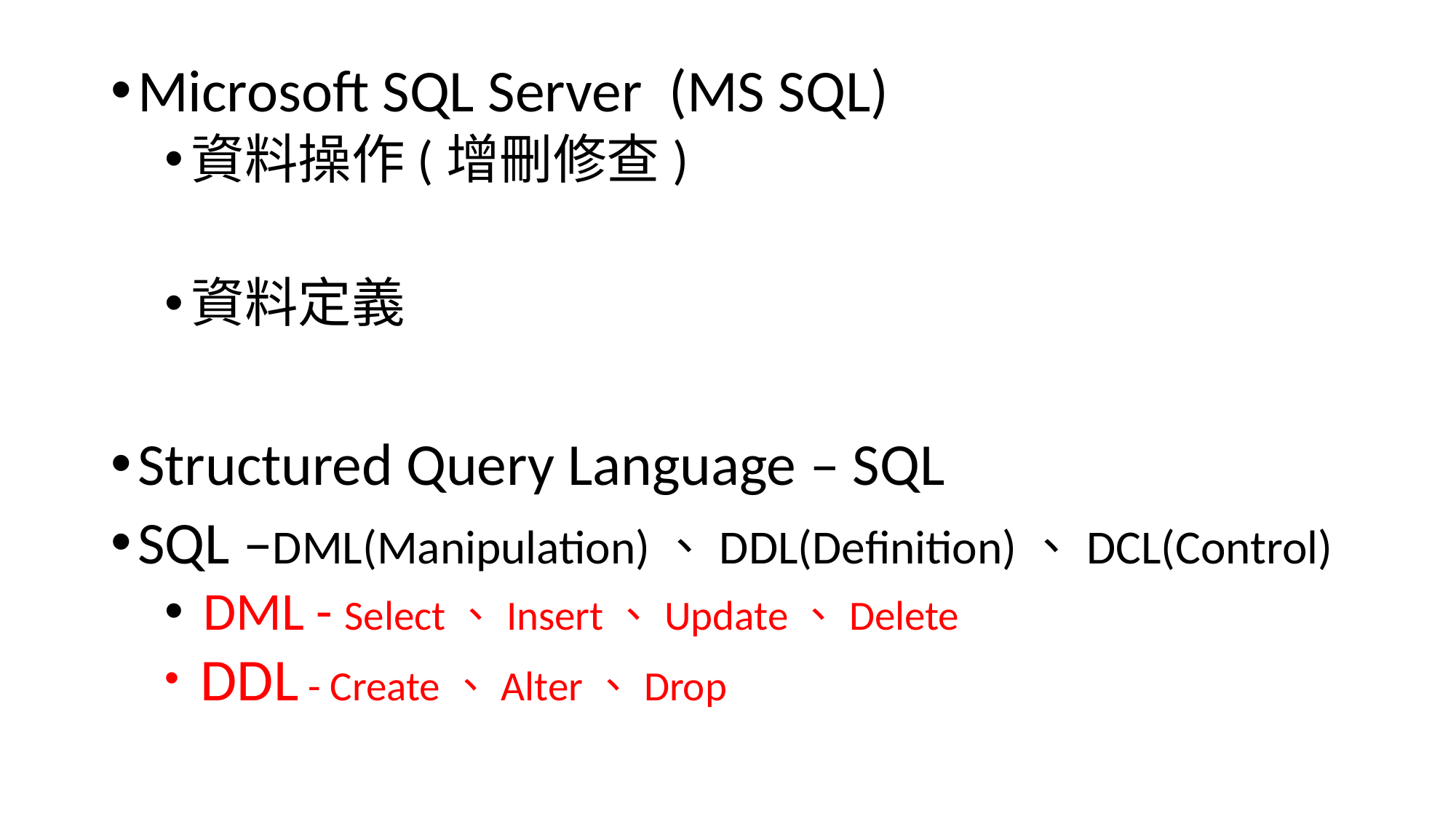

Microsoft SQL Server  (MS SQL)
資料操作(增刪修查)

資料定義

Structured Query Language – SQL
SQL –DML(Manipulation)、DDL(Definition)、DCL(Control)
 DML - Select、Insert、Update、Delete
 DDL - Create、Alter、Drop